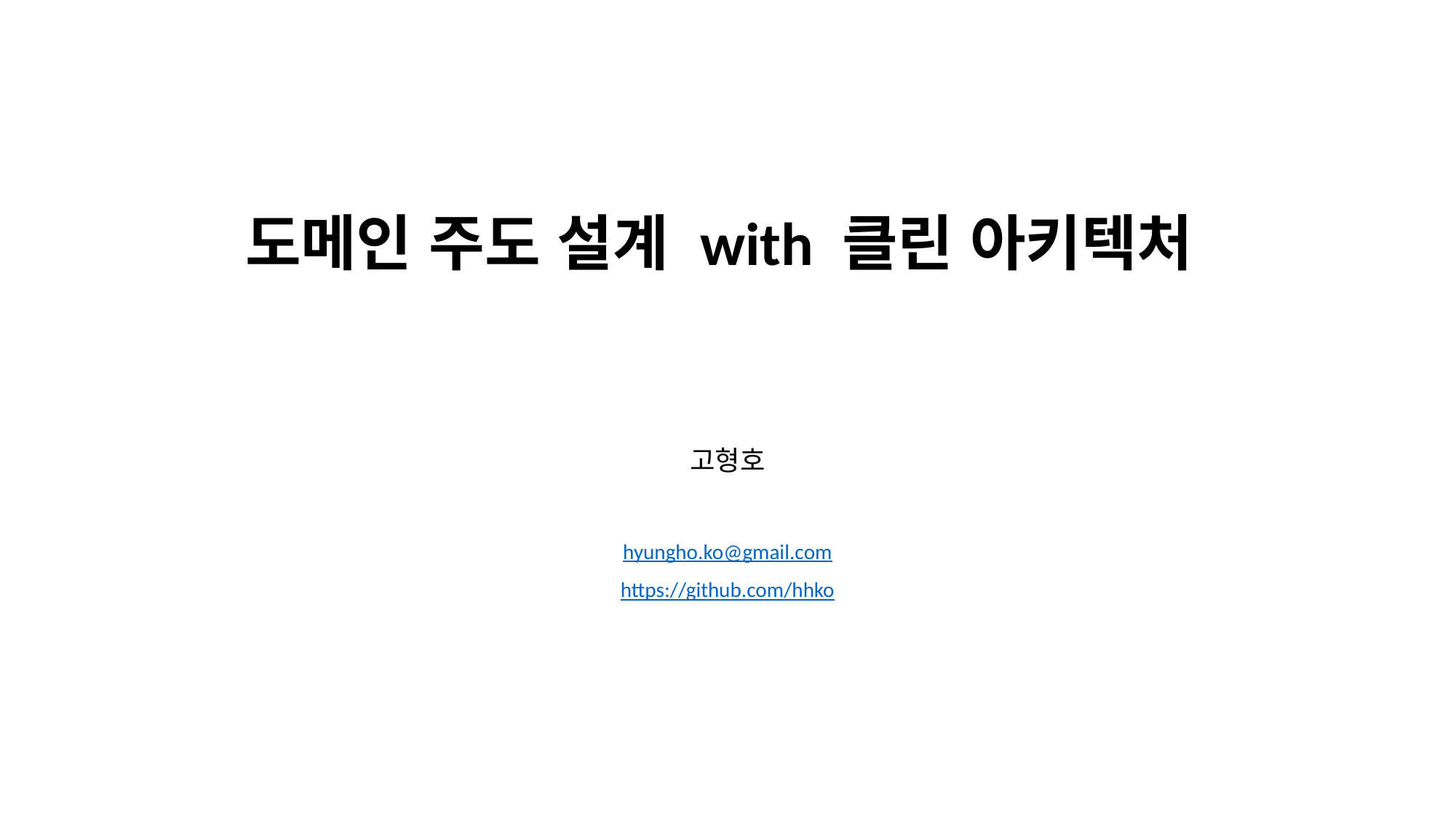

도메인 주도 설계 with 클린 아키텍처
고형호

hyungho.ko@gmail.com
https://github.com/hhko